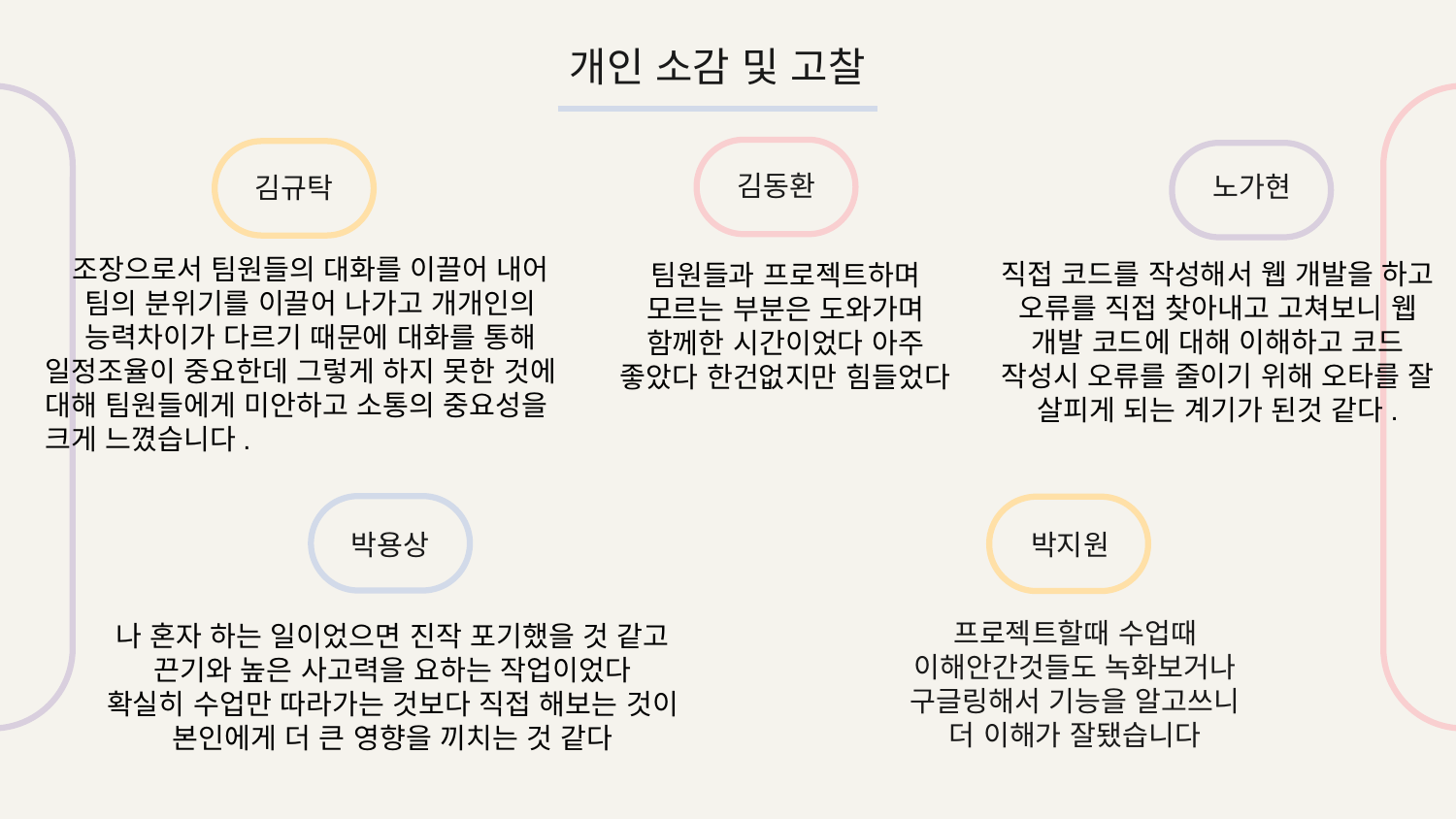

개인 소감 및 고찰

김동환
노가현
김규탁
조장으로서 팀원들의 대화를 이끌어 내어 팀의 분위기를 이끌어 나가고 개개인의 능력차이가 다르기 때문에 대화를 통해
일정조율이 중요한데 그렇게 하지 못한 것에 대해 팀원들에게 미안하고 소통의 중요성을 크게 느꼈습니다.
직접 코드를 작성해서 웹 개발을 하고 오류를 직접 찾아내고 고쳐보니 웹 개발 코드에 대해 이해하고 코드 작성시 오류를 줄이기 위해 오타를 잘 살피게 되는 계기가 된것 같다.
팀원들과 프로젝트하며 모르는 부분은 도와가며 함께한 시간이었다 아주 좋았다 한건없지만 힘들었다

박용상
박지원
프로젝트할때 수업때 이해안간것들도 녹화보거나 구글링해서 기능을 알고쓰니 더 이해가 잘됐습니다
나 혼자 하는 일이었으면 진작 포기했을 것 같고 끈기와 높은 사고력을 요하는 작업이었다
확실히 수업만 따라가는 것보다 직접 해보는 것이 본인에게 더 큰 영향을 끼치는 것 같다